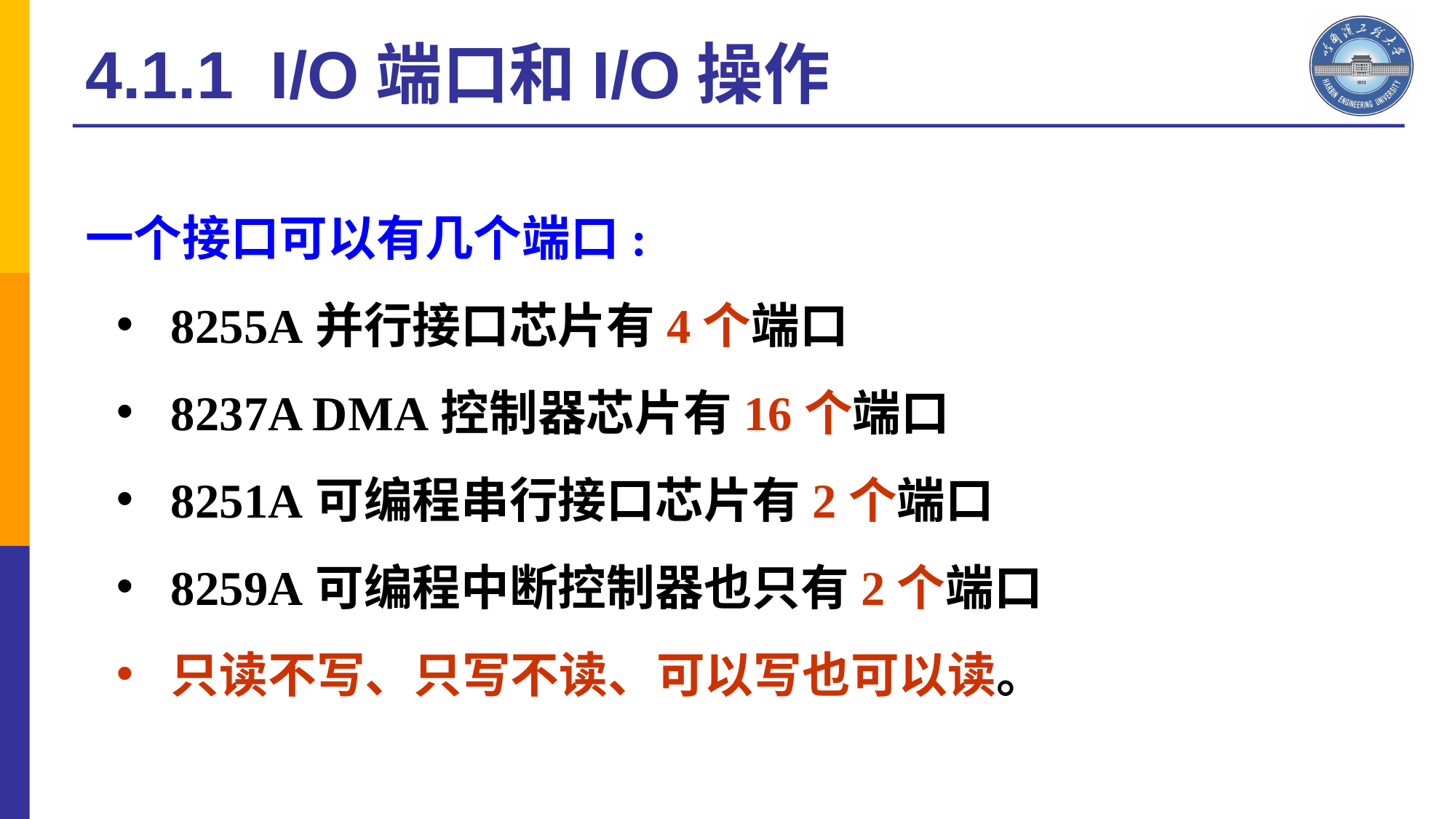

4.1.1  I/O端口和I/O操作
一个接口可以有几个端口:
8255A并行接口芯片有4个端口
8237A DMA控制器芯片有16个端口
8251A可编程串行接口芯片有2个端口
8259A可编程中断控制器也只有2个端口
只读不写、只写不读、可以写也可以读。